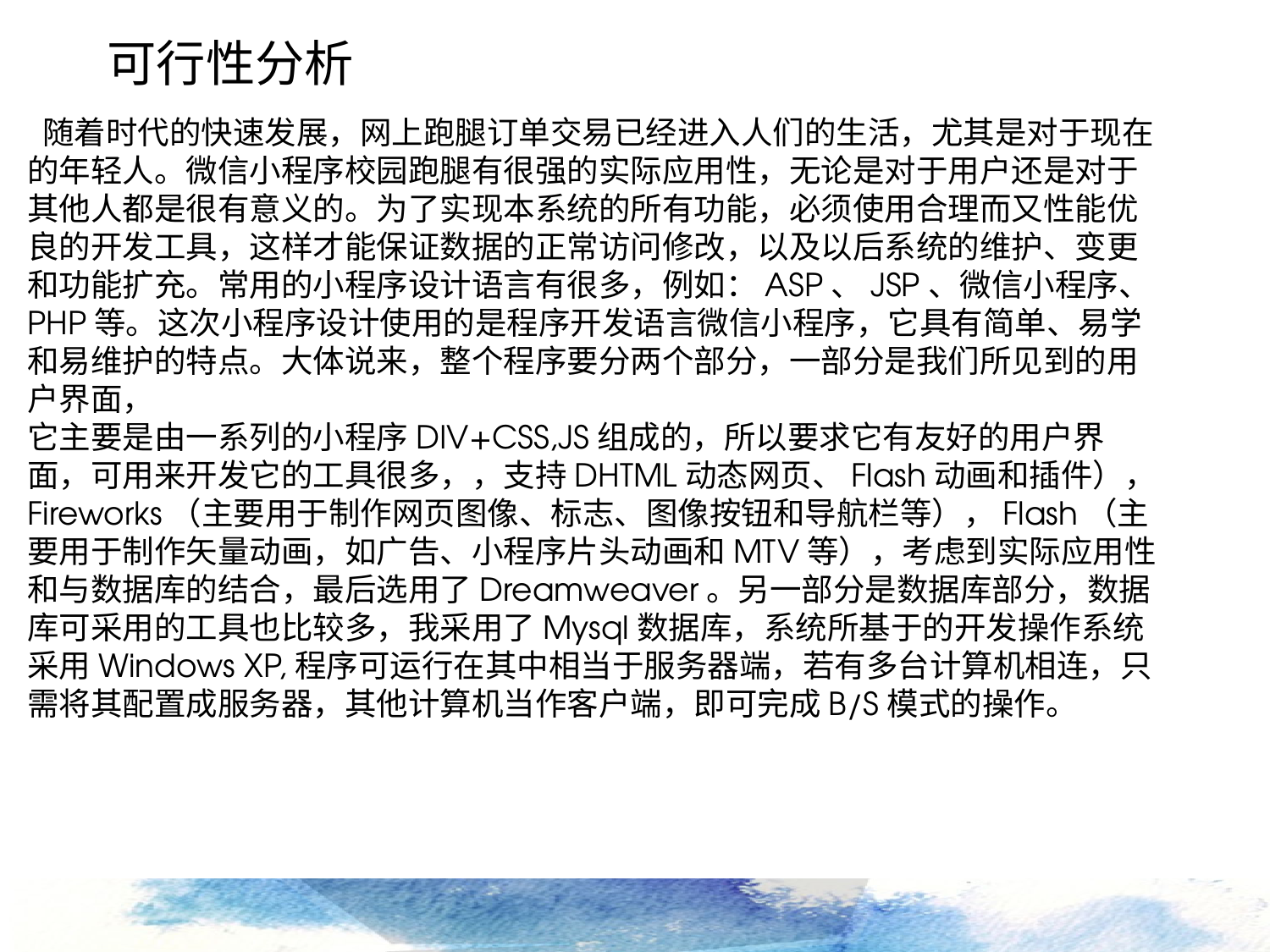

可行性分析
 随着时代的快速发展，网上跑腿订单交易已经进入人们的生活，尤其是对于现在的年轻人。微信小程序校园跑腿有很强的实际应用性，无论是对于用户还是对于其他人都是很有意义的。为了实现本系统的所有功能，必须使用合理而又性能优良的开发工具，这样才能保证数据的正常访问修改，以及以后系统的维护、变更和功能扩充。常用的小程序设计语言有很多，例如：ASP、JSP、微信小程序、PHP等。这次小程序设计使用的是程序开发语言微信小程序，它具有简单、易学和易维护的特点。大体说来，整个程序要分两个部分，一部分是我们所见到的用户界面，
它主要是由一系列的小程序DIV+CSS,JS组成的，所以要求它有友好的用户界面，可用来开发它的工具很多，，支持DHTML动态网页、Flash动画和插件），Fireworks（主要用于制作网页图像、标志、图像按钮和导航栏等），Flash（主要用于制作矢量动画，如广告、小程序片头动画和MTV等），考虑到实际应用性和与数据库的结合，最后选用了Dreamweaver。另一部分是数据库部分，数据库可采用的工具也比较多，我采用了Mysql数据库，系统所基于的开发操作系统采用Windows XP,程序可运行在其中相当于服务器端，若有多台计算机相连，只需将其配置成服务器，其他计算机当作客户端，即可完成B/S模式的操作。